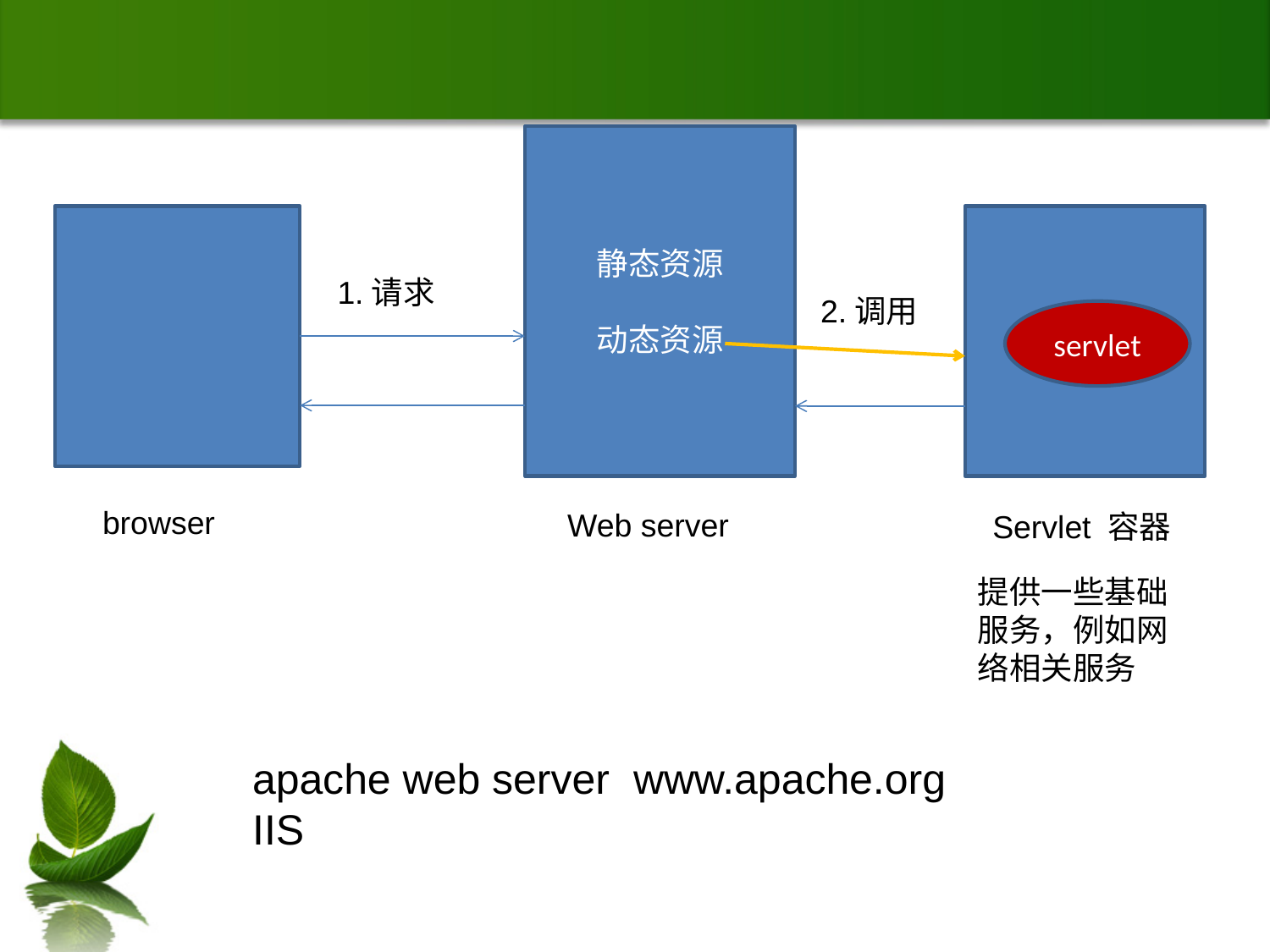

静态资源

动态资源

1.请求
2.调用
servlet
browser
Web server
Servlet 容器
提供一些基础服务，例如网络相关服务
apache web server  www.apache.org
IIS